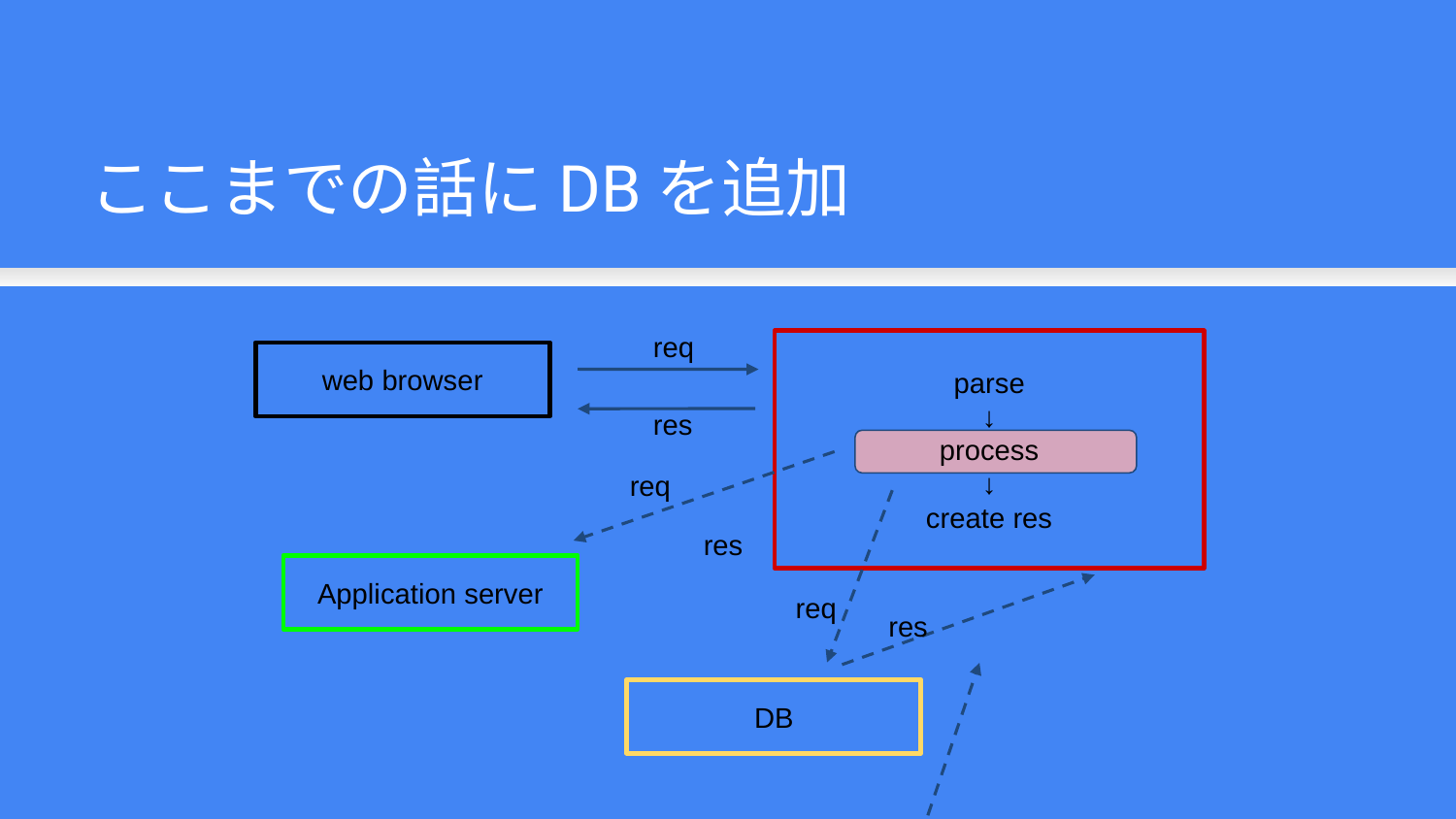

ここまでの話にDBを追加
req
parse
↓
process
↓
create res
web browser

res

req

res
Application server

req
res

DB